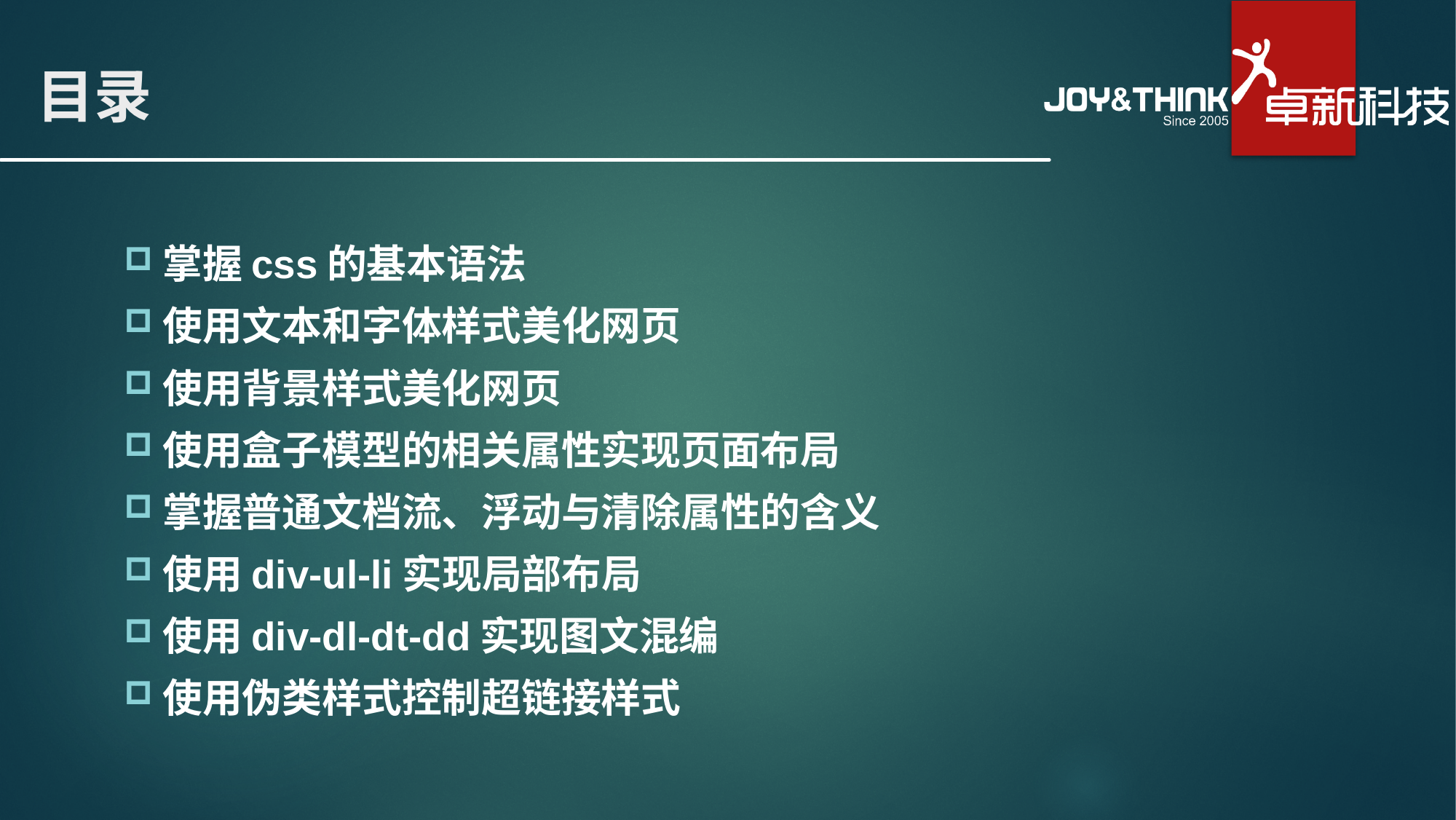

# 目录
掌握css的基本语法
使用文本和字体样式美化网页
使用背景样式美化网页
使用盒子模型的相关属性实现页面布局
掌握普通文档流、浮动与清除属性的含义
使用div-ul-li实现局部布局
使用div-dl-dt-dd实现图文混编
使用伪类样式控制超链接样式